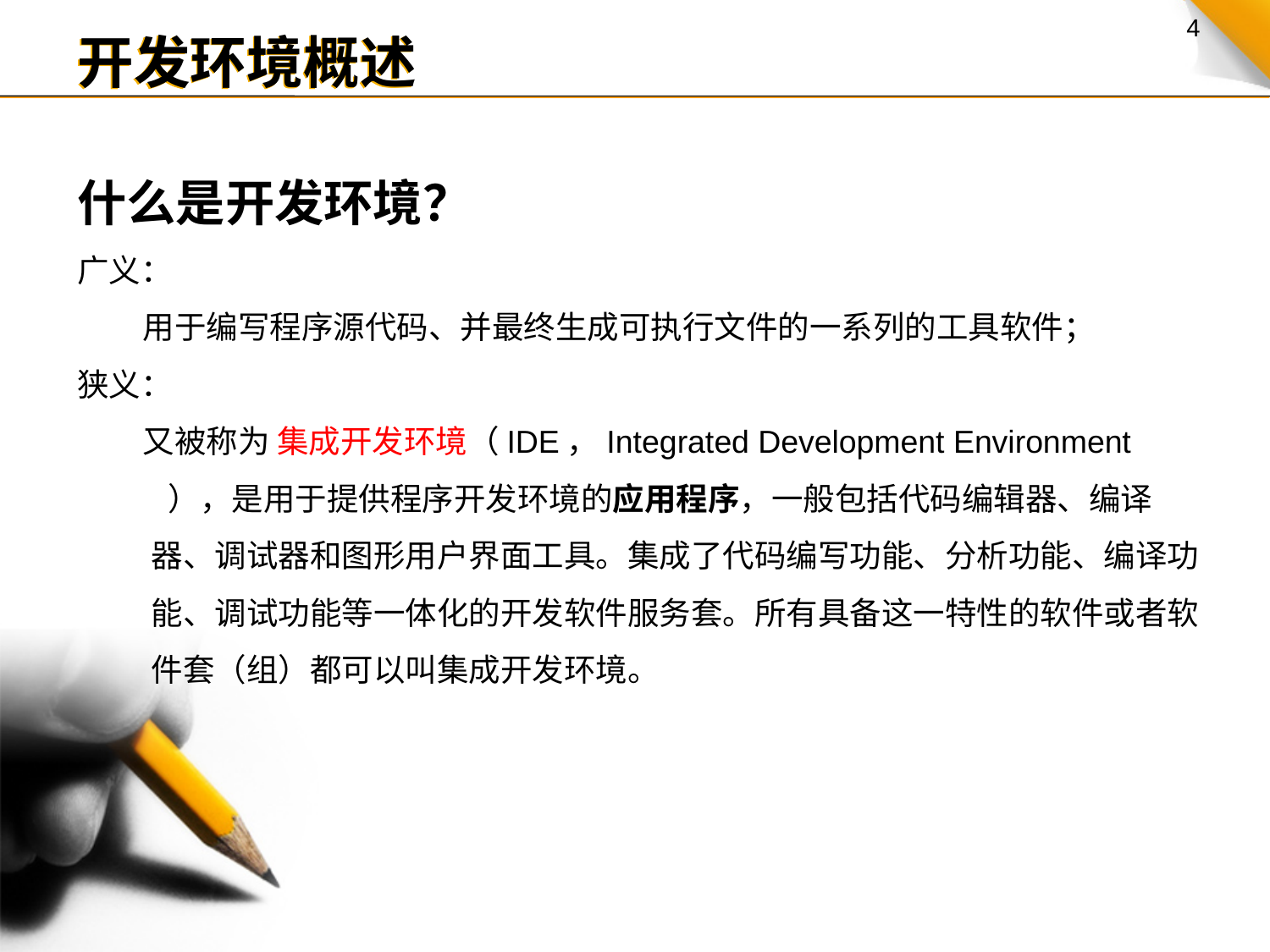

开发环境概述
什么是开发环境？
广义：
        用于编写程序源代码、并最终生成可执行文件的一系列的工具软件；
狭义：
        又被称为 集成开发环境（IDE，Integrated Development Environment ），是用于提供程序开发环境的应用程序，一般包括代码编辑器、编译器、调试器和图形用户界面工具。集成了代码编写功能、分析功能、编译功能、调试功能等一体化的开发软件服务套。所有具备这一特性的软件或者软件套（组）都可以叫集成开发环境。